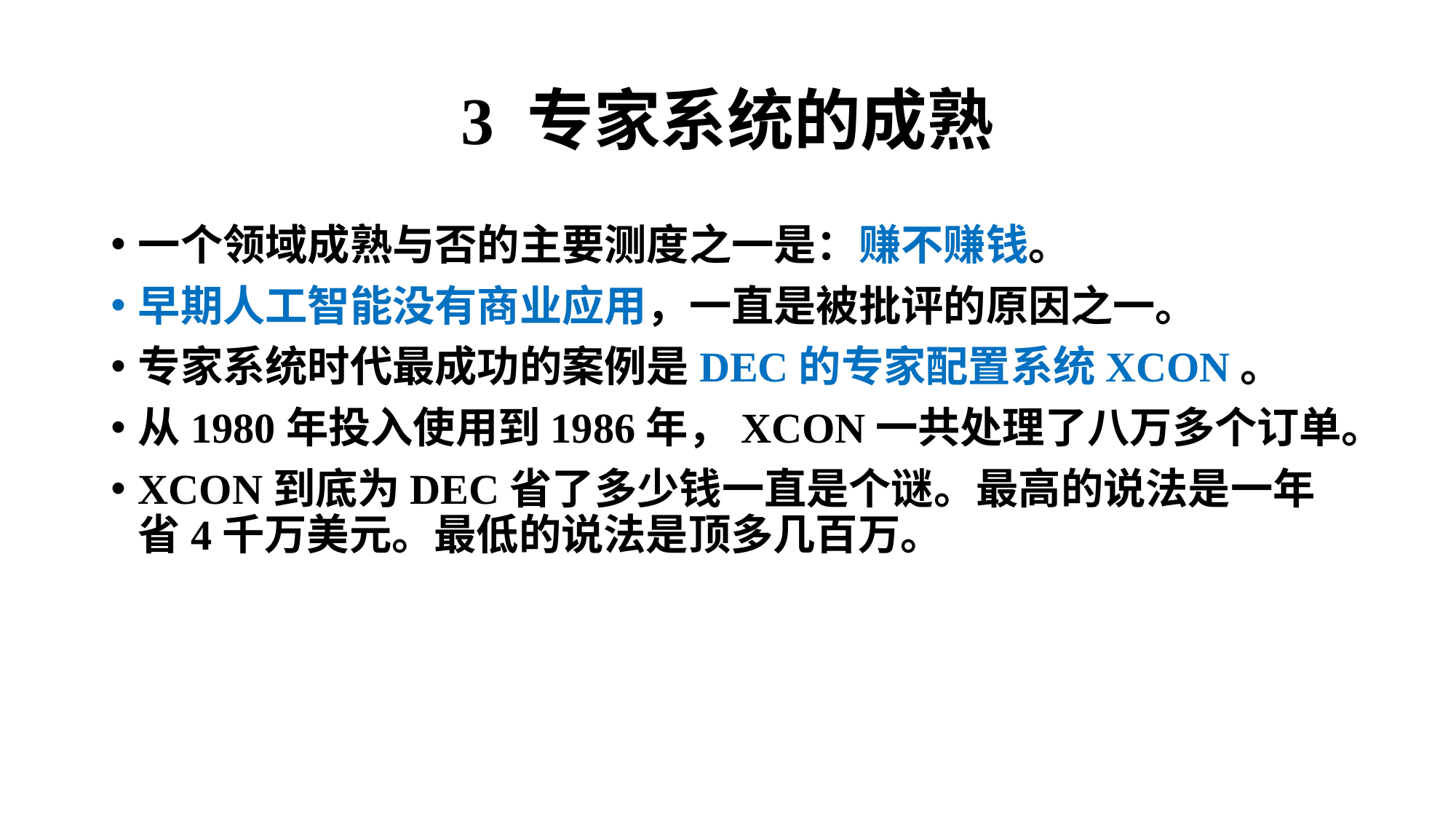

# 3 专家系统的成熟
一个领域成熟与否的主要测度之一是：赚不赚钱。
早期人工智能没有商业应用，一直是被批评的原因之一。
专家系统时代最成功的案例是DEC的专家配置系统XCON。
从1980年投入使用到1986年，XCON一共处理了八万多个订单。
XCON到底为DEC省了多少钱一直是个谜。最高的说法是一年省4千万美元。最低的说法是顶多几百万。